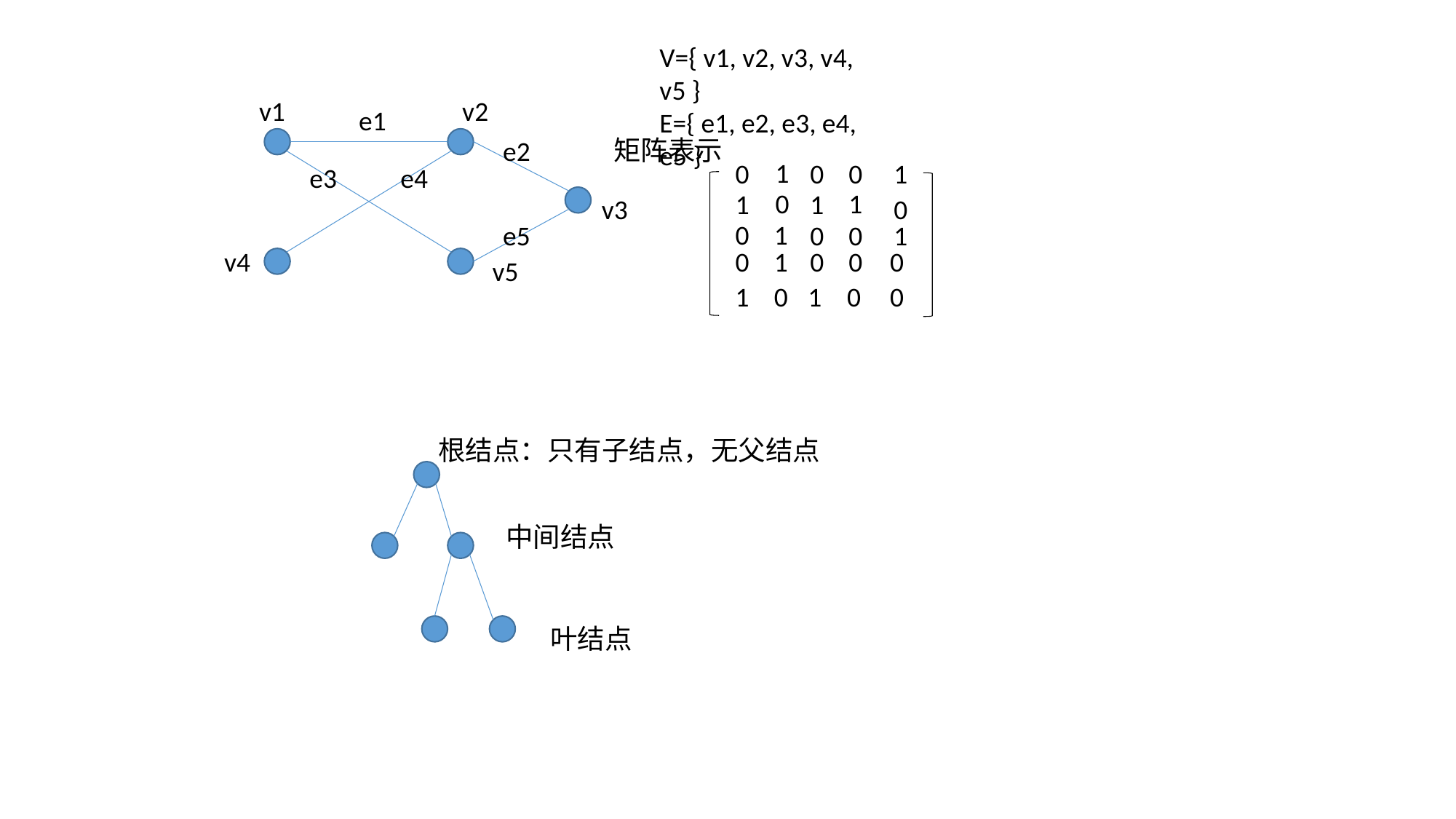

V={ v1, v2, v3, v4, v5 }
E={ e1, e2, e3, e4, e5 }
v1
v2
e1
矩阵表示

e2
1
0
0
0
1
e3
e4

0
1
1
1

v3
0
0
1
e5
0
1
0
v4
0
1
0
0
0

v5
1
0
1
0
0
根结点：只有子结点，无父结点

中间结点

叶结点